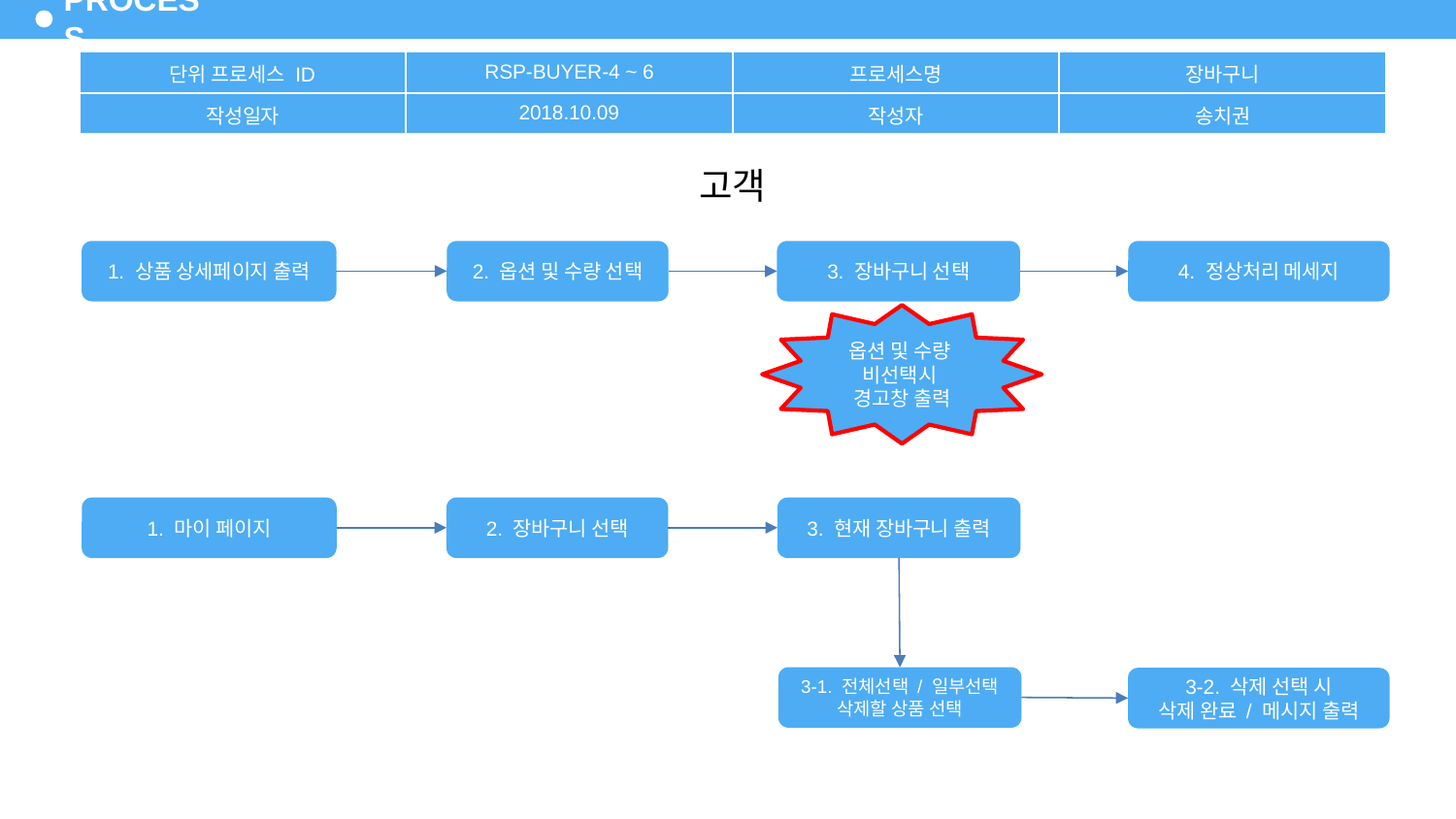

# PROCESS
| 단위 프로세스 ID | RSP-BUYER-4 ~ 6 | 프로세스명 | 장바구니 |
| --- | --- | --- | --- |
| 작성일자 | 2018.10.09 | 작성자 | 송치권 |
고객
1. 상품 상세페이지 출력
2. 옵션 및 수량 선택
3. 장바구니 선택
4. 정상처리 메세지
옵션 및 수량
비선택시
경고창 출력
1. 마이 페이지
2. 장바구니 선택
3. 현재 장바구니 출력
3-1. 전체선택 / 일부선택
삭제할 상품 선택
3-2. 삭제 선택 시
삭제 완료 / 메시지 출력